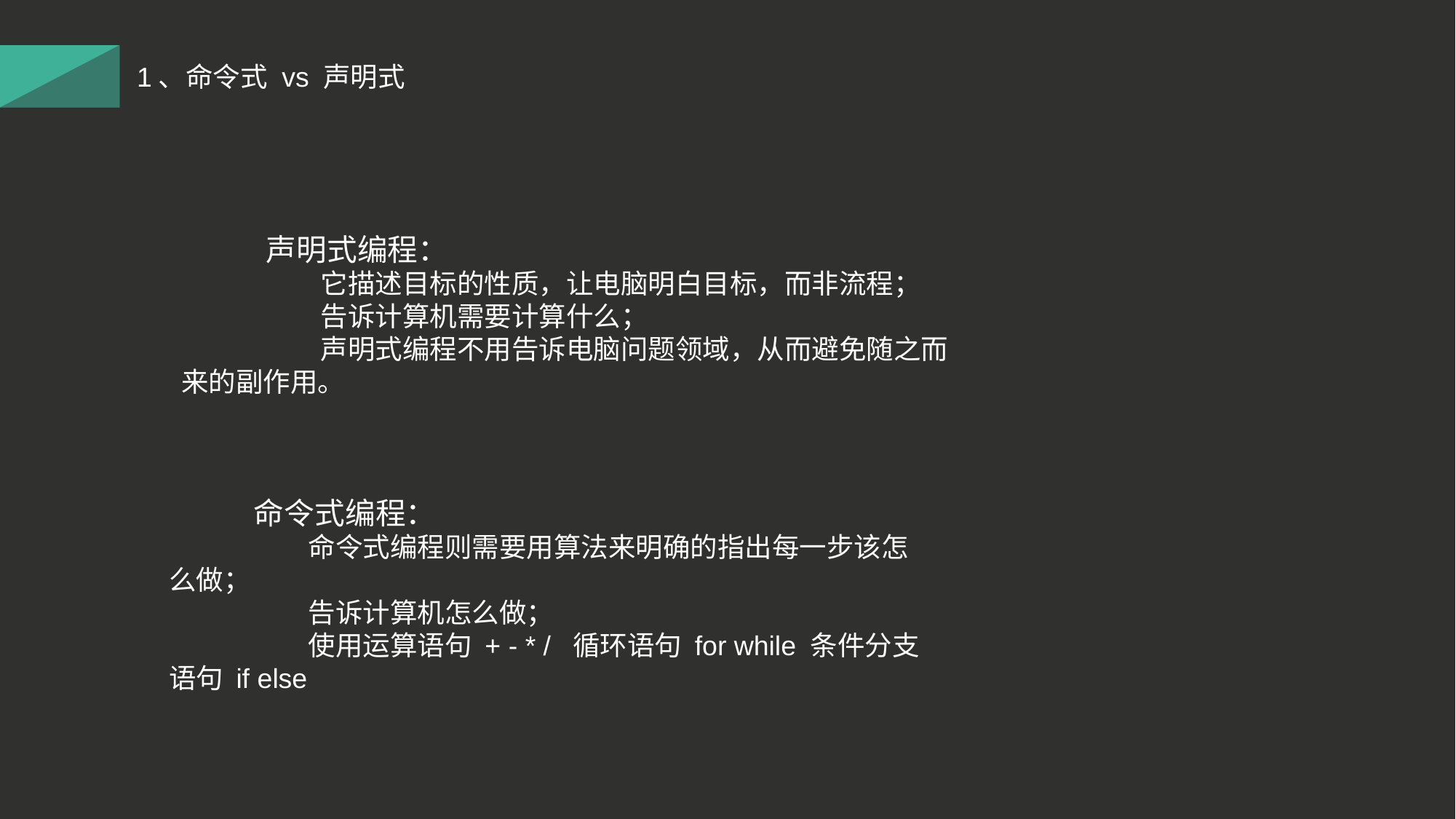

1、命令式 vs 声明式
声明式编程：
它描述目标的性质，让电脑明白目标，而非流程；
告诉计算机需要计算什么；
声明式编程不用告诉电脑问题领域，从而避免随之而来的副作用。

命令式编程：
命令式编程则需要用算法来明确的指出每一步该怎么做；
告诉计算机怎么做；
使用运算语句 + - * /  循环语句 for while 条件分支语句 if else